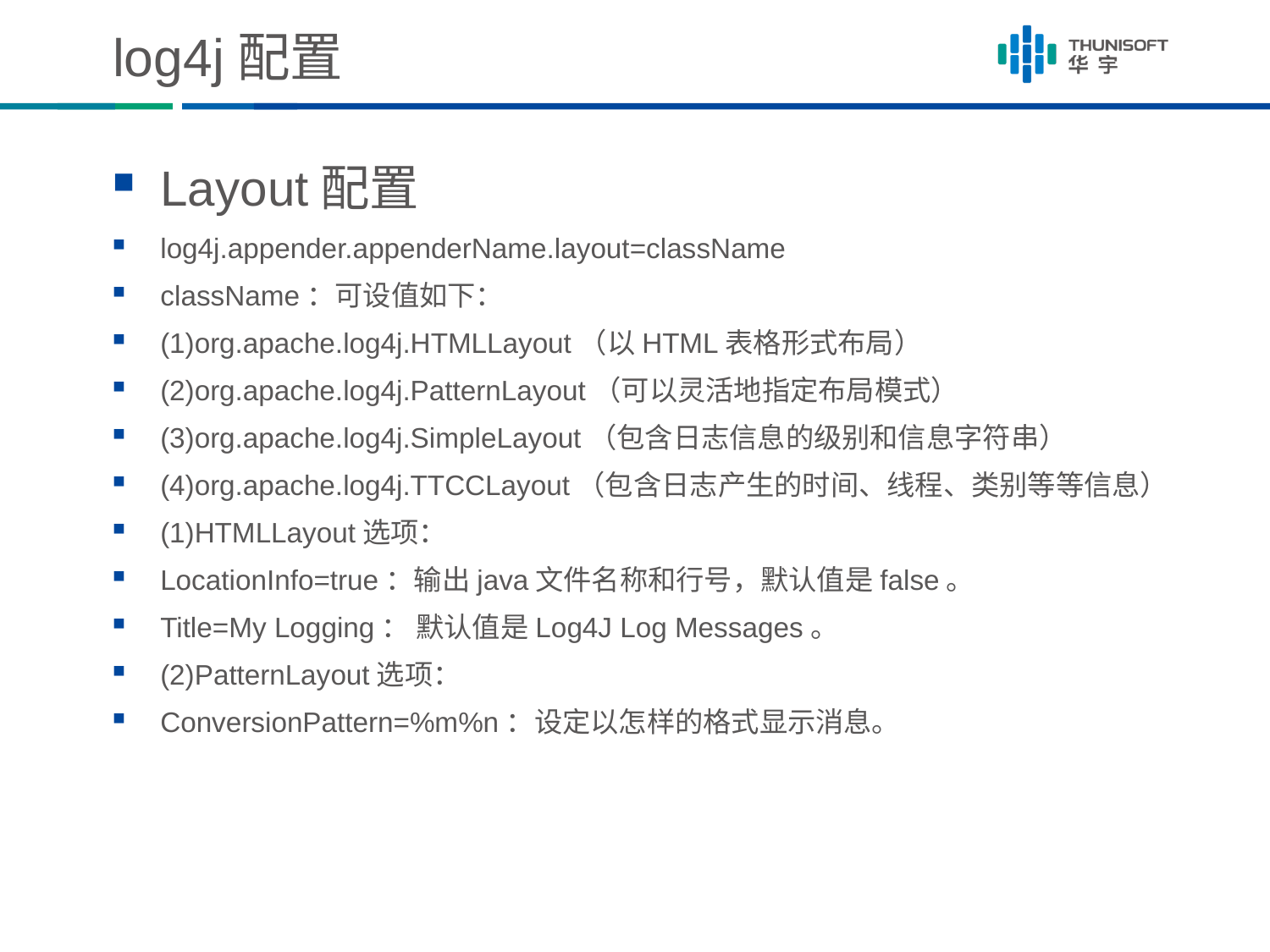

# log4j配置
Layout配置
log4j.appender.appenderName.layout=className
className：可设值如下：
(1)org.apache.log4j.HTMLLayout（以HTML表格形式布局）
(2)org.apache.log4j.PatternLayout（可以灵活地指定布局模式）
(3)org.apache.log4j.SimpleLayout（包含日志信息的级别和信息字符串）
(4)org.apache.log4j.TTCCLayout（包含日志产生的时间、线程、类别等等信息）
(1)HTMLLayout选项：
LocationInfo=true：输出java文件名称和行号，默认值是false。
Title=My Logging： 默认值是Log4J Log Messages。
(2)PatternLayout选项：
ConversionPattern=%m%n：设定以怎样的格式显示消息。

29